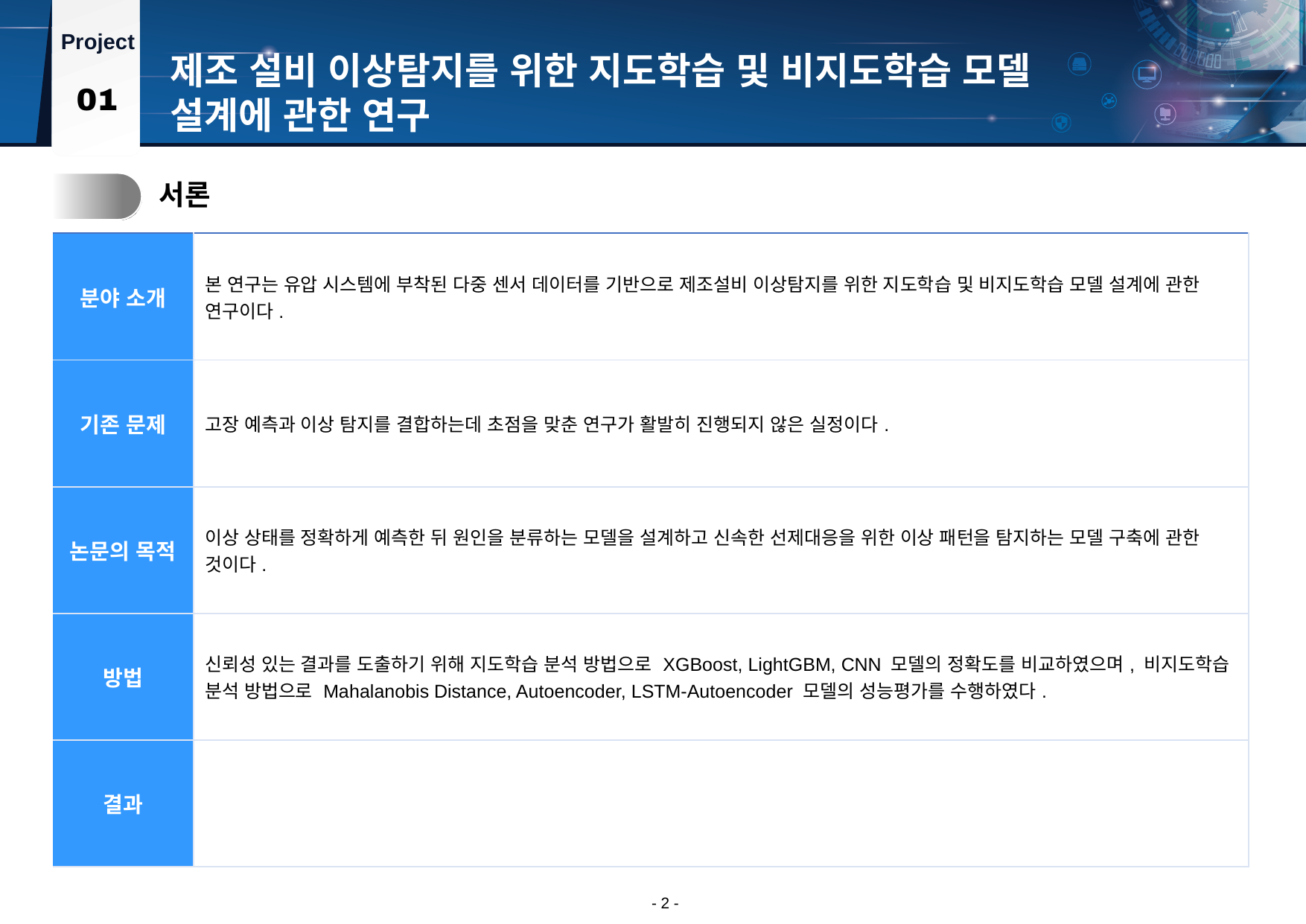

제조 설비 이상탐지를 위한 지도학습 및 비지도학습 모델 설계에 관한 연구
01

2.
서론
| 분야 소개 | 본 연구는 유압 시스템에 부착된 다중 센서 데이터를 기반으로 제조설비 이상탐지를 위한 지도학습 및 비지도학습 모델 설계에 관한 연구이다. |
| --- | --- |
| 기존 문제 | 고장 예측과 이상 탐지를 결합하는데 초점을 맞춘 연구가 활발히 진행되지 않은 실정이다. |
| 논문의 목적 | 이상 상태를 정확하게 예측한 뒤 원인을 분류하는 모델을 설계하고 신속한 선제대응을 위한 이상 패턴을 탐지하는 모델 구축에 관한 것이다. |
| 방법 | 신뢰성 있는 결과를 도출하기 위해 지도학습 분석 방법으로 XGBoost, LightGBM, CNN 모델의 정확도를 비교하였으며, 비지도학습 분석 방법으로 Mahalanobis Distance, Autoencoder, LSTM-Autoencoder 모델의 성능평가를 수행하였다. |
| 결과 |  |
- 2 -